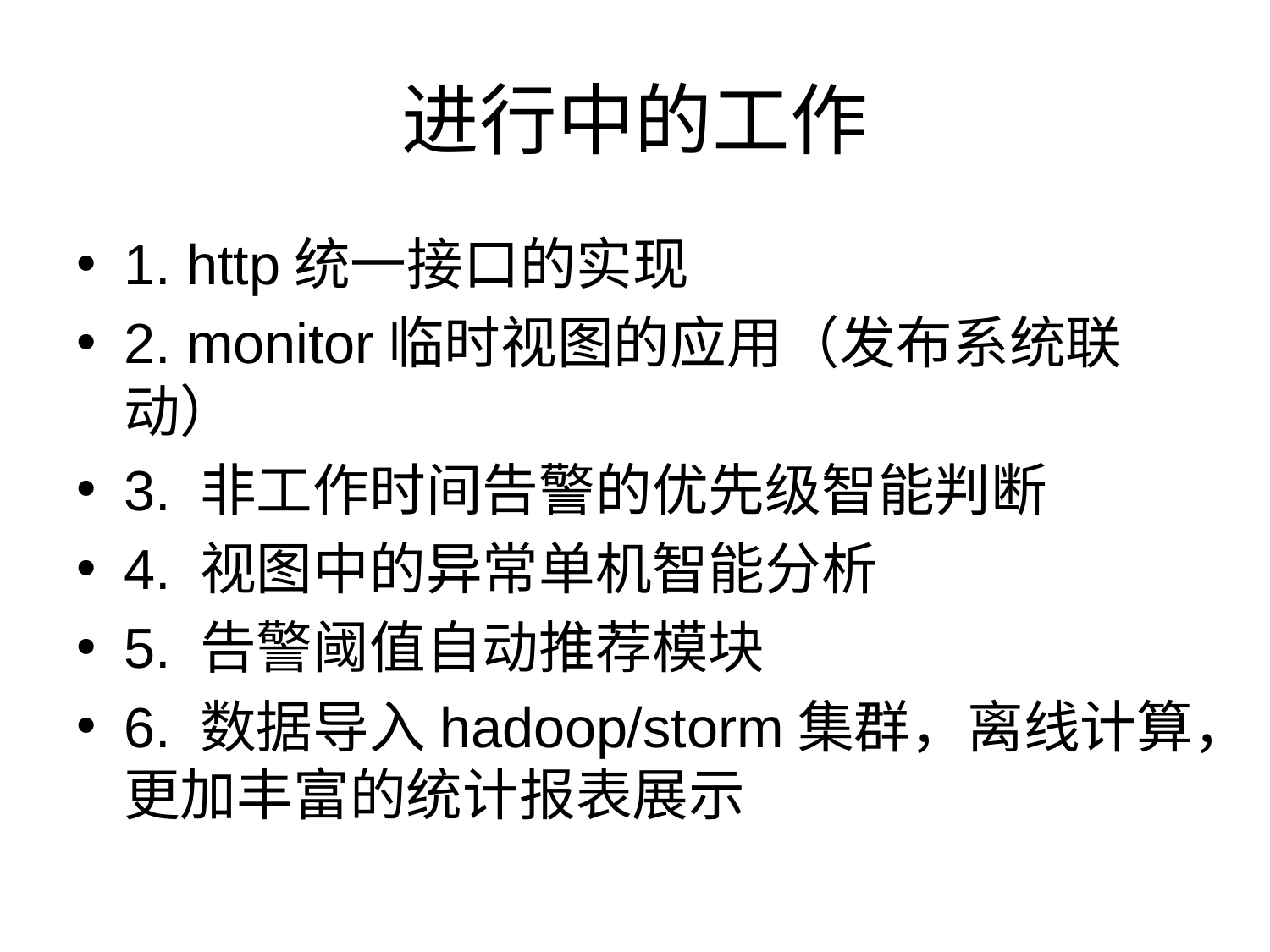

# 进行中的工作
1. http统一接口的实现
2. monitor临时视图的应用（发布系统联动）
3. 非工作时间告警的优先级智能判断
4. 视图中的异常单机智能分析
5. 告警阈值自动推荐模块
6. 数据导入hadoop/storm集群，离线计算，更加丰富的统计报表展示